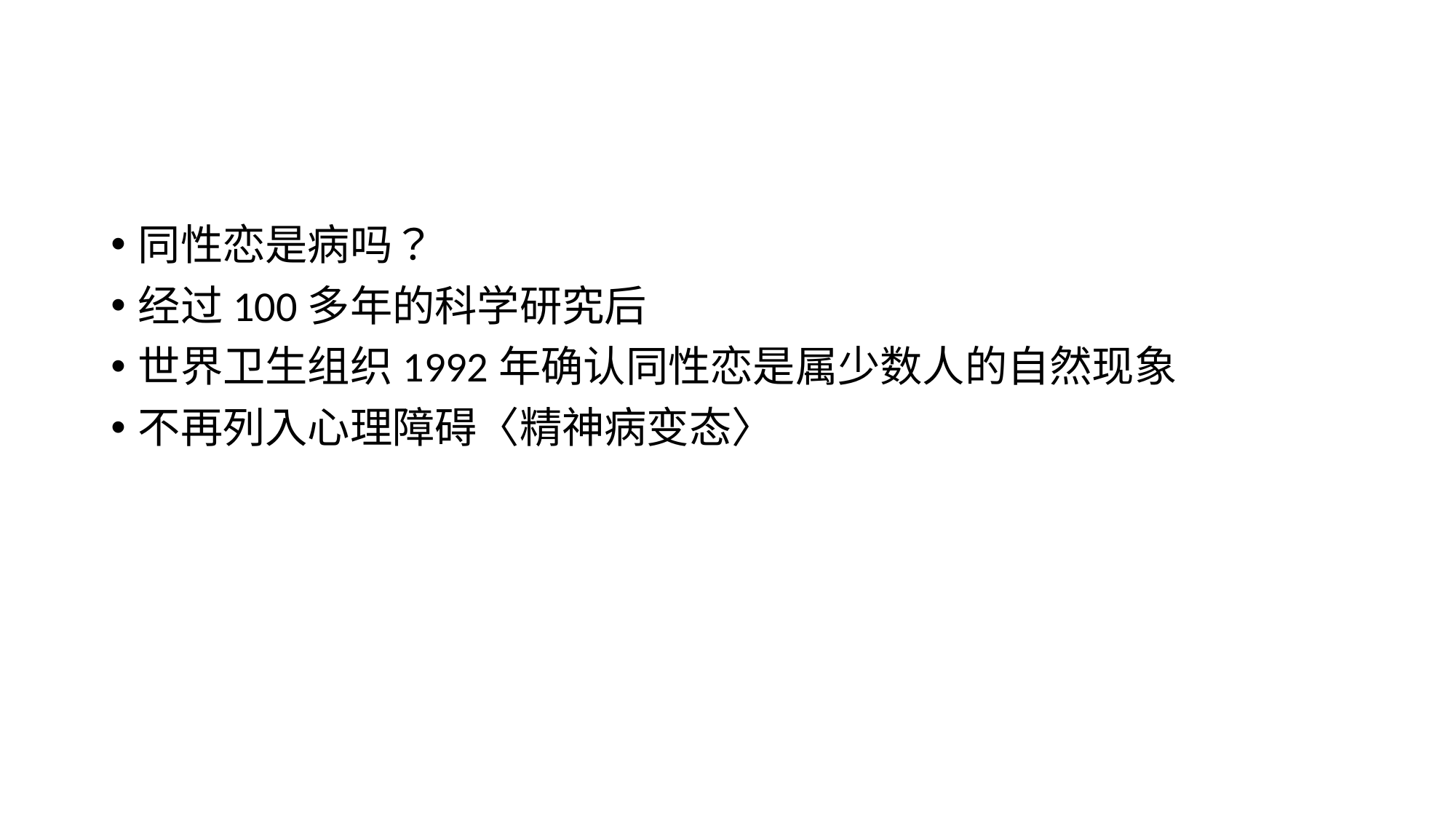

#
同性恋是病吗？
经过100多年的科学研究后
世界卫生组织1992年确认同性恋是属少数人的自然现象
不再列入心理障碍〈精神病变态〉